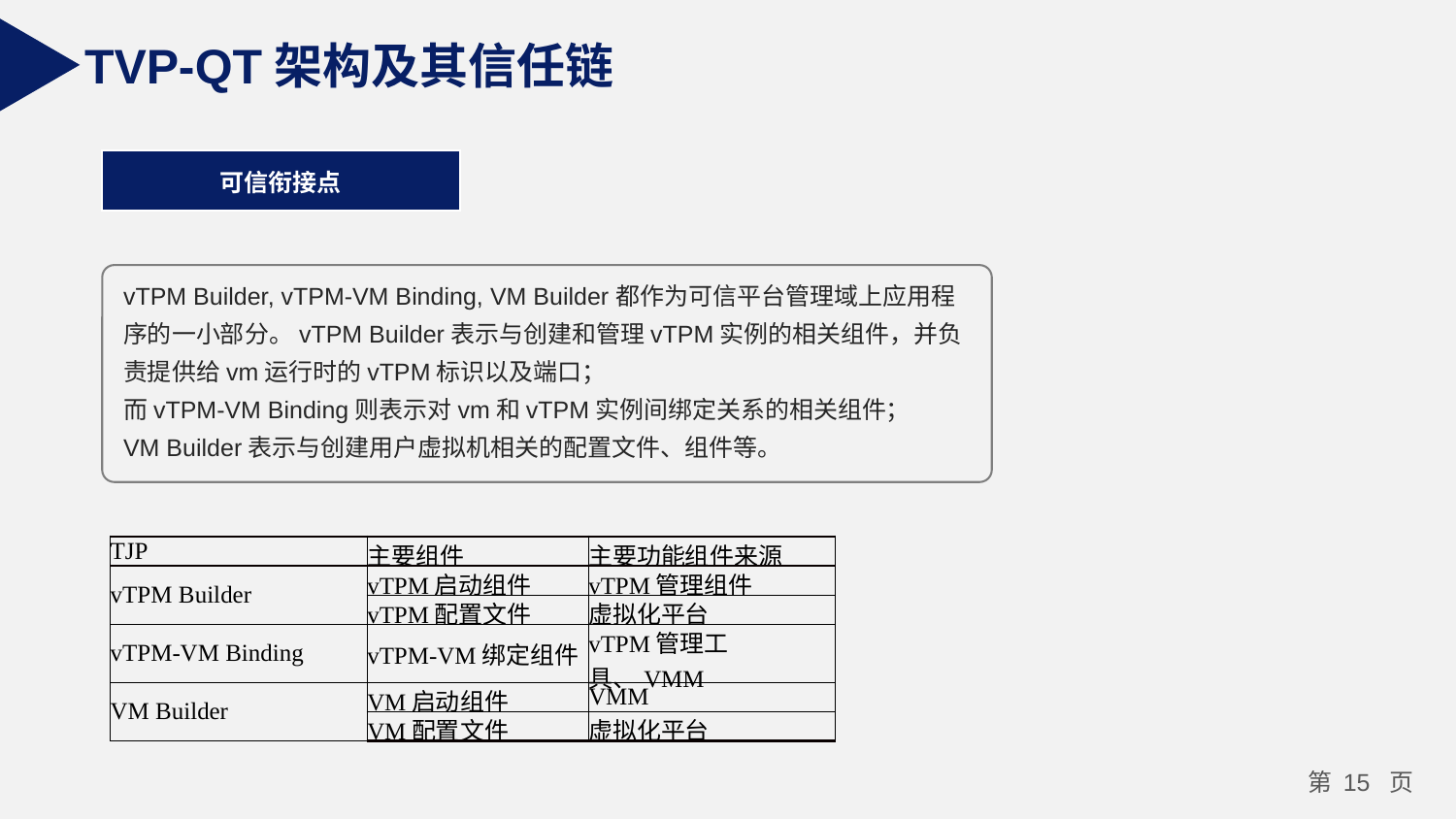

TVP-QT架构及其信任链

可信衔接点

vTPM Builder, vTPM-VM Binding, VM Builder都作为可信平台管理域上应用程序的一小部分。vTPM Builder表示与创建和管理vTPM实例的相关组件，并负责提供给vm运行时的vTPM标识以及端口；
而vTPM-VM Binding则表示对vm和vTPM实例间绑定关系的相关组件；
VM Builder表示与创建用户虚拟机相关的配置文件、组件等。
| TJP | 主要组件 | 主要功能组件来源 |
| --- | --- | --- |
| vTPM Builder | vTPM启动组件 | vTPM管理组件 |
|  | vTPM配置文件 | 虚拟化平台 |
| vTPM-VM Binding | vTPM-VM绑定组件 | vTPM管理工具、VMM |
| VM Builder | VM启动组件 | VMM |
|  | VM配置文件 | 虚拟化平台 |